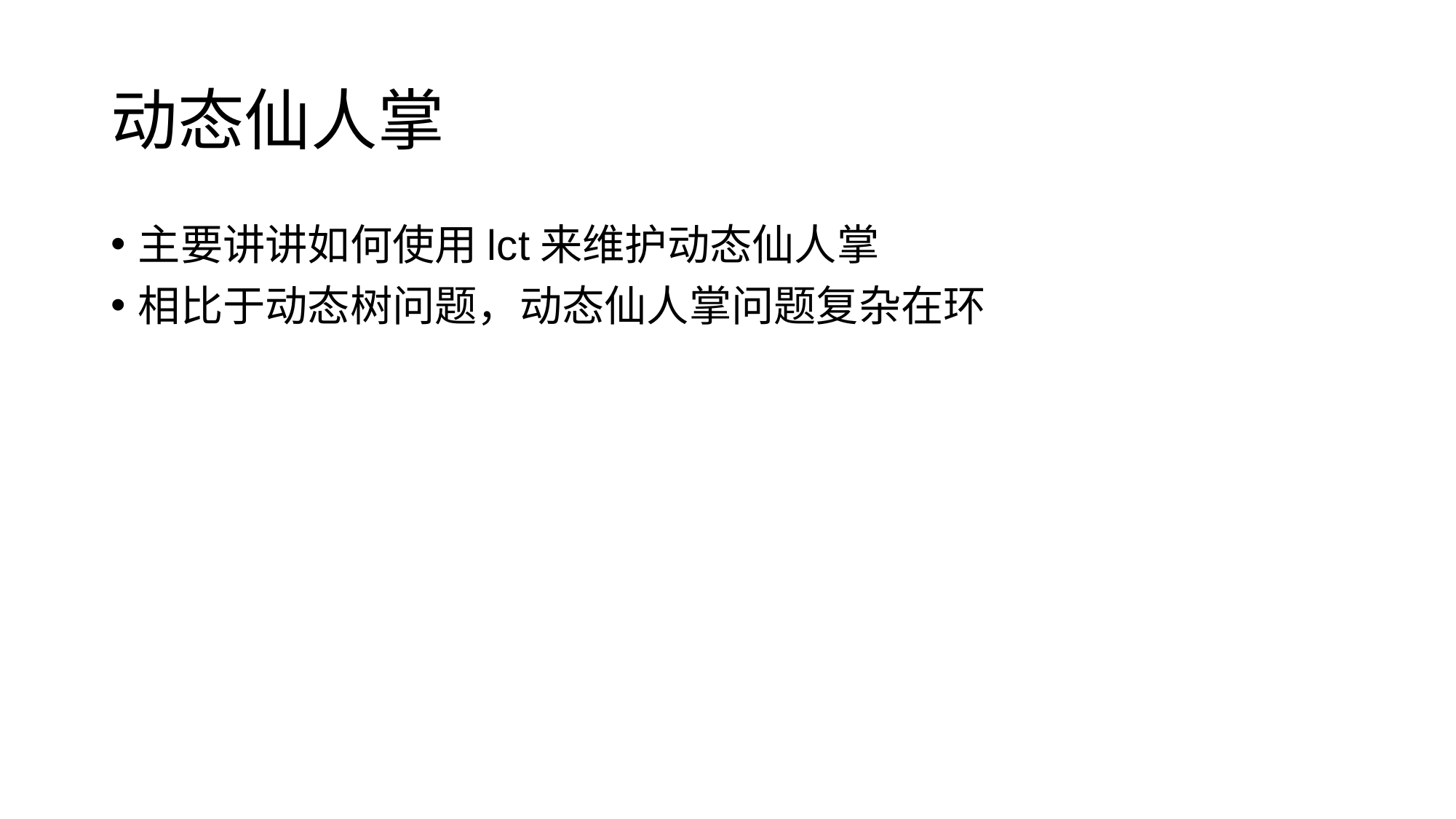

# 动态仙人掌
主要讲讲如何使用lct来维护动态仙人掌
相比于动态树问题，动态仙人掌问题复杂在环